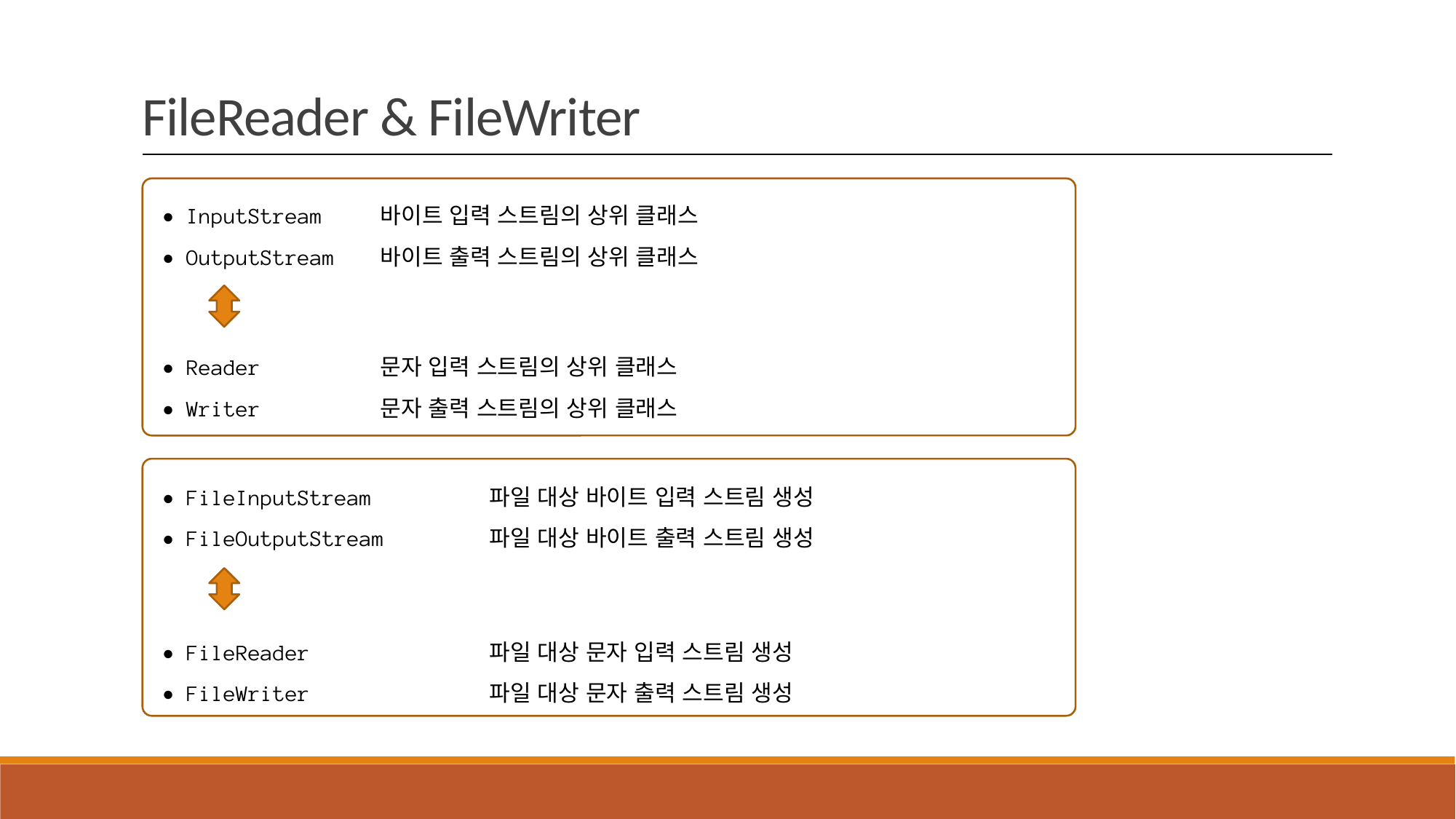

FileReader & FileWriter

• InputStream 	바이트 입력 스트림의 상위 클래스
• OutputStream 	바이트 출력 스트림의 상위 클래스

• Reader 	문자 입력 스트림의 상위 클래스
• Writer 	문자 출력 스트림의 상위 클래스

• FileInputStream 	파일 대상 바이트 입력 스트림 생성
• FileOutputStream 	파일 대상 바이트 출력 스트림 생성

• FileReader 		파일 대상 문자 입력 스트림 생성
• FileWriter 		파일 대상 문자 출력 스트림 생성